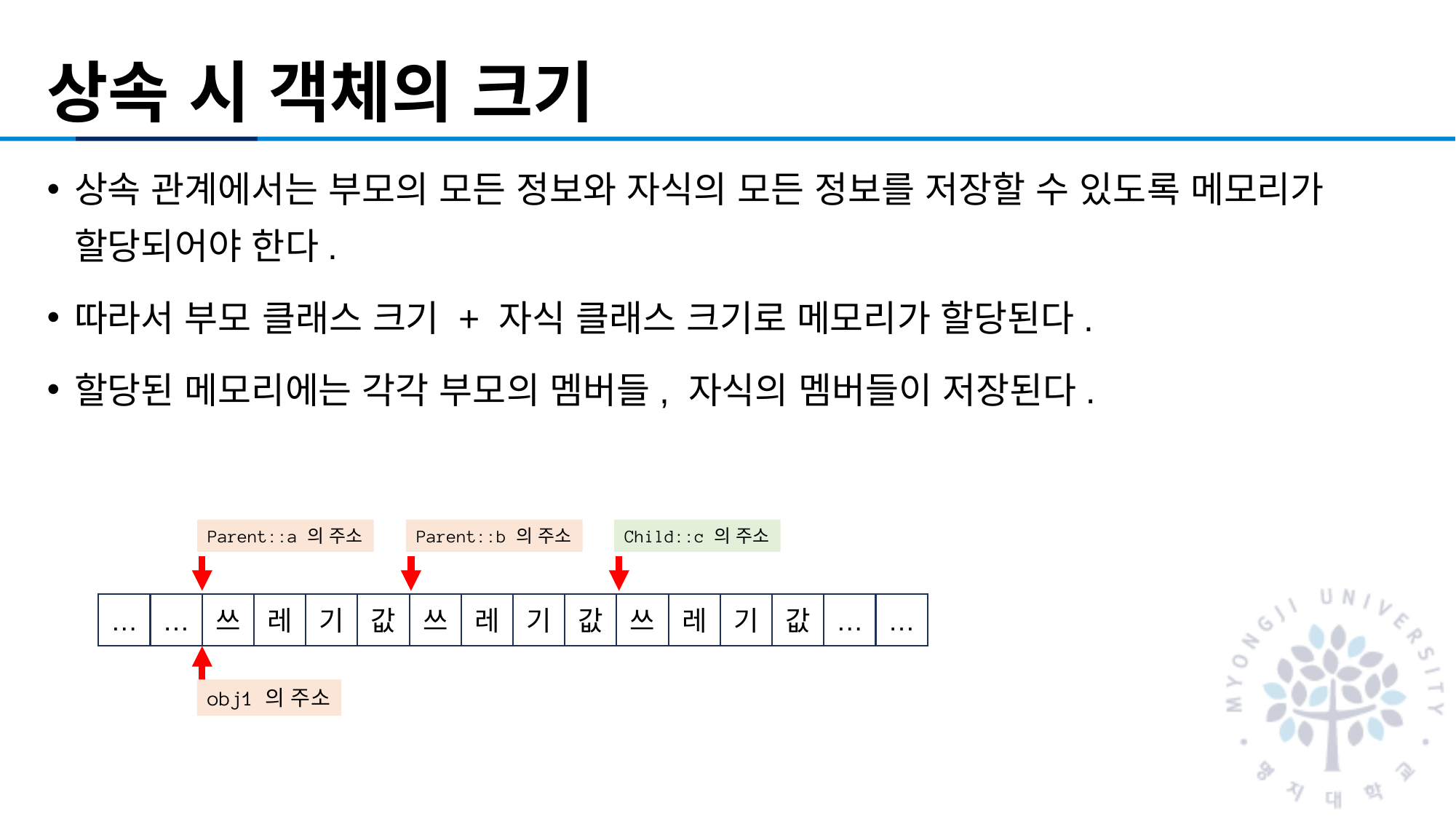

# 상속 시 객체의 크기
상속 관계에서는 부모의 모든 정보와 자식의 모든 정보를 저장할 수 있도록 메모리가 할당되어야 한다.
따라서 부모 클래스 크기 + 자식 클래스 크기로 메모리가 할당된다.
할당된 메모리에는 각각 부모의 멤버들, 자식의 멤버들이 저장된다.
Parent::a 의 주소
Parent::b 의 주소
Child::c 의 주소
…
…
쓰
레
기
값
쓰
레
기
값
쓰
레
기
값
…
…
obj1 의 주소